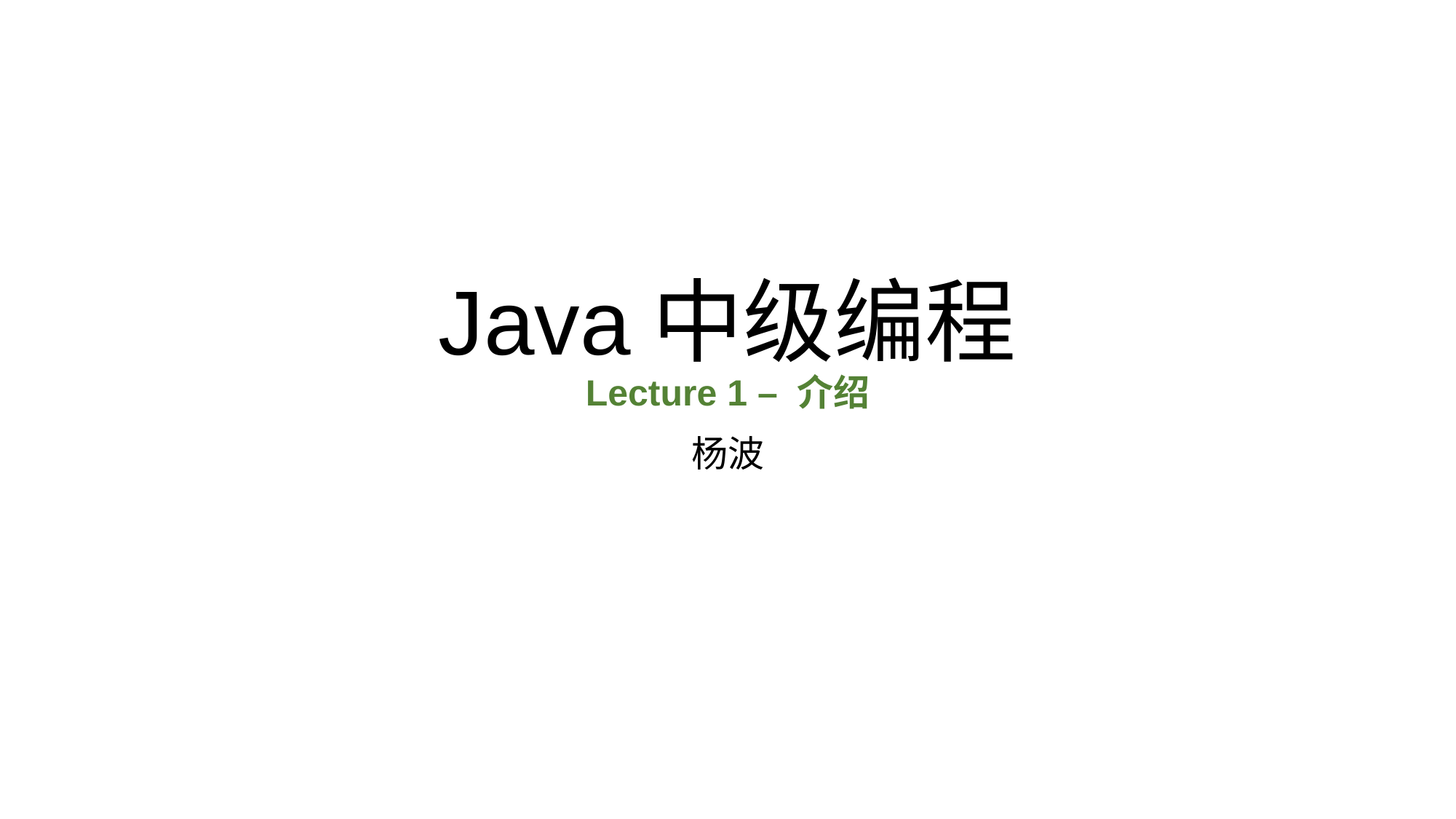

# Java中级编程 Lecture 1 – 介绍
杨波